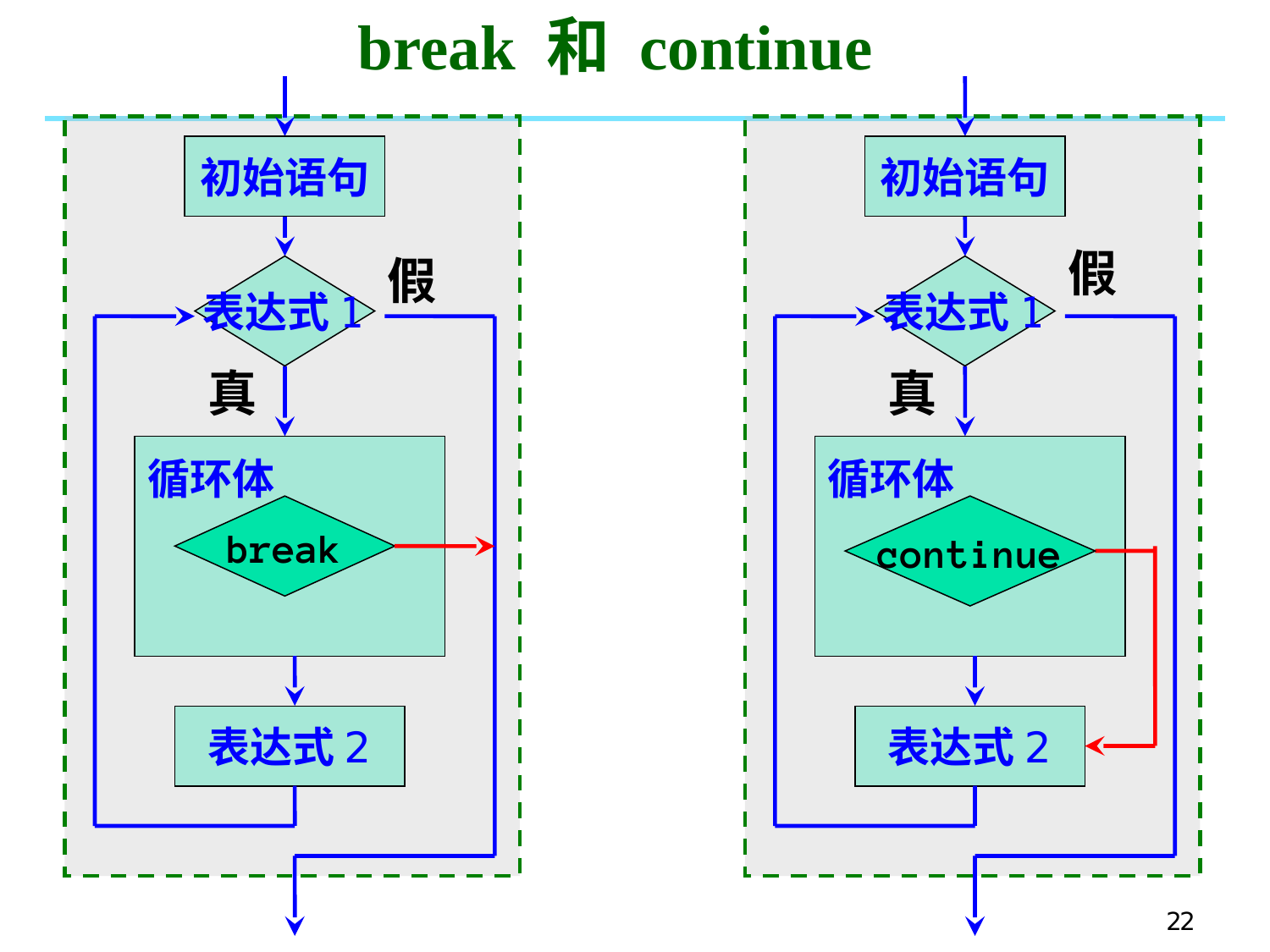

# break 和 continue

初始语句
初始语句

假
假
表达式1
表达式1

真
真

循环体
循环体
break
continue

表达式2
表达式2

22